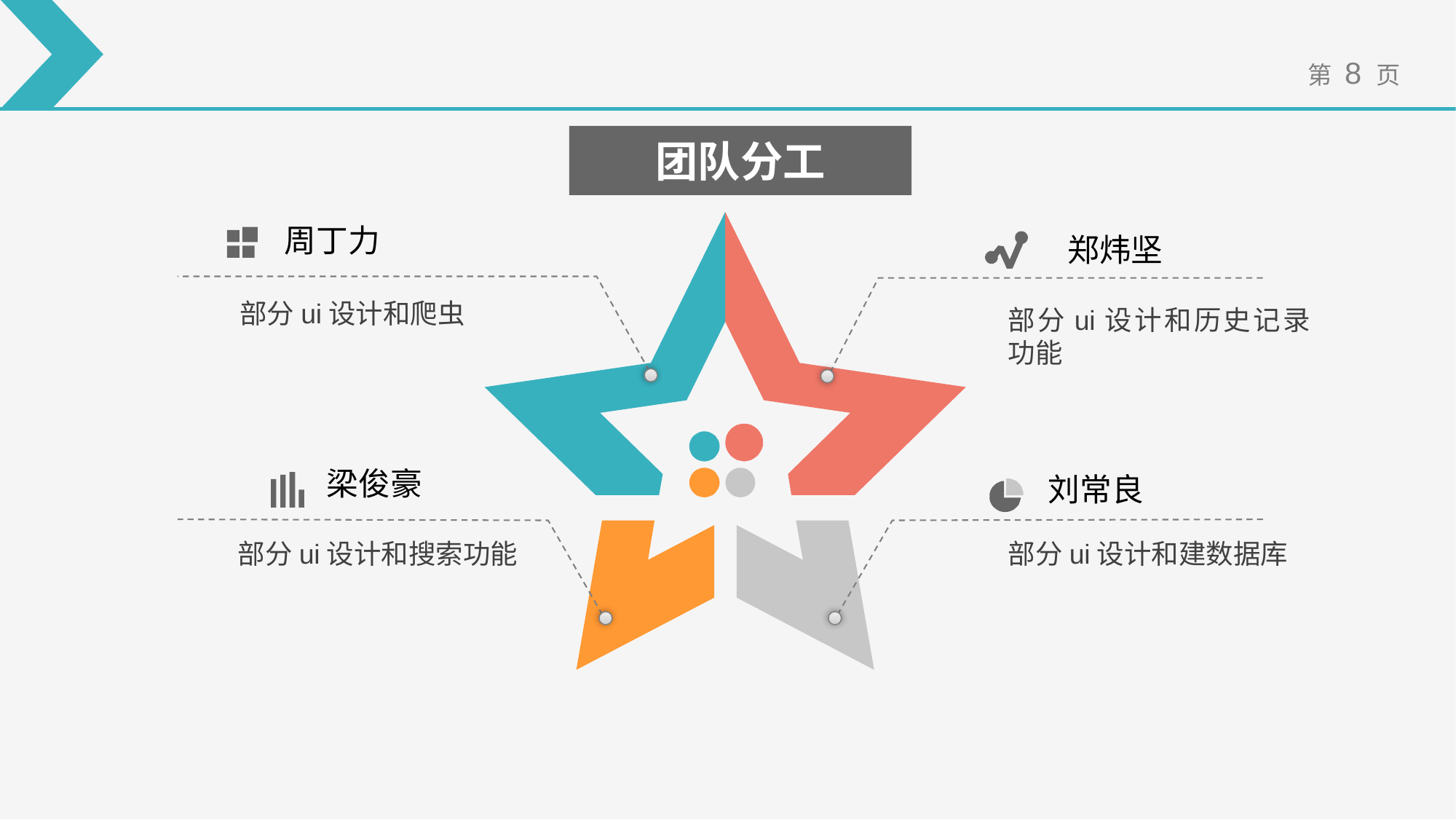

团队分工

周丁力

郑炜坚

部分ui设计和爬虫
部分ui设计和历史记录功能

梁俊豪
刘常良

部分ui设计和建数据库
部分ui设计和搜索功能